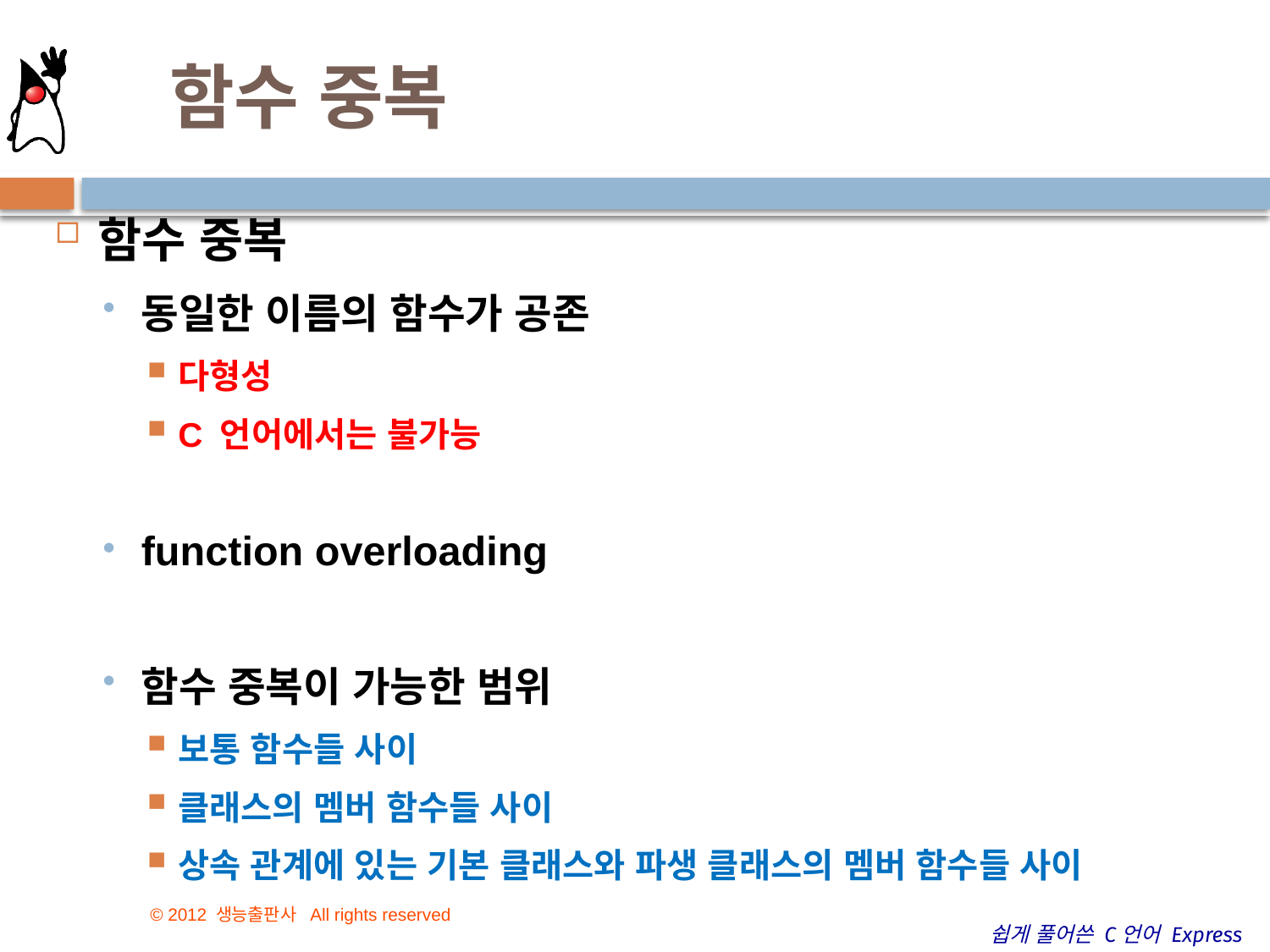

# 함수 중복
21
함수 중복
동일한 이름의 함수가 공존
다형성
C 언어에서는 불가능

function overloading

함수 중복이 가능한 범위
보통 함수들 사이
클래스의 멤버 함수들 사이
상속 관계에 있는 기본 클래스와 파생 클래스의 멤버 함수들 사이